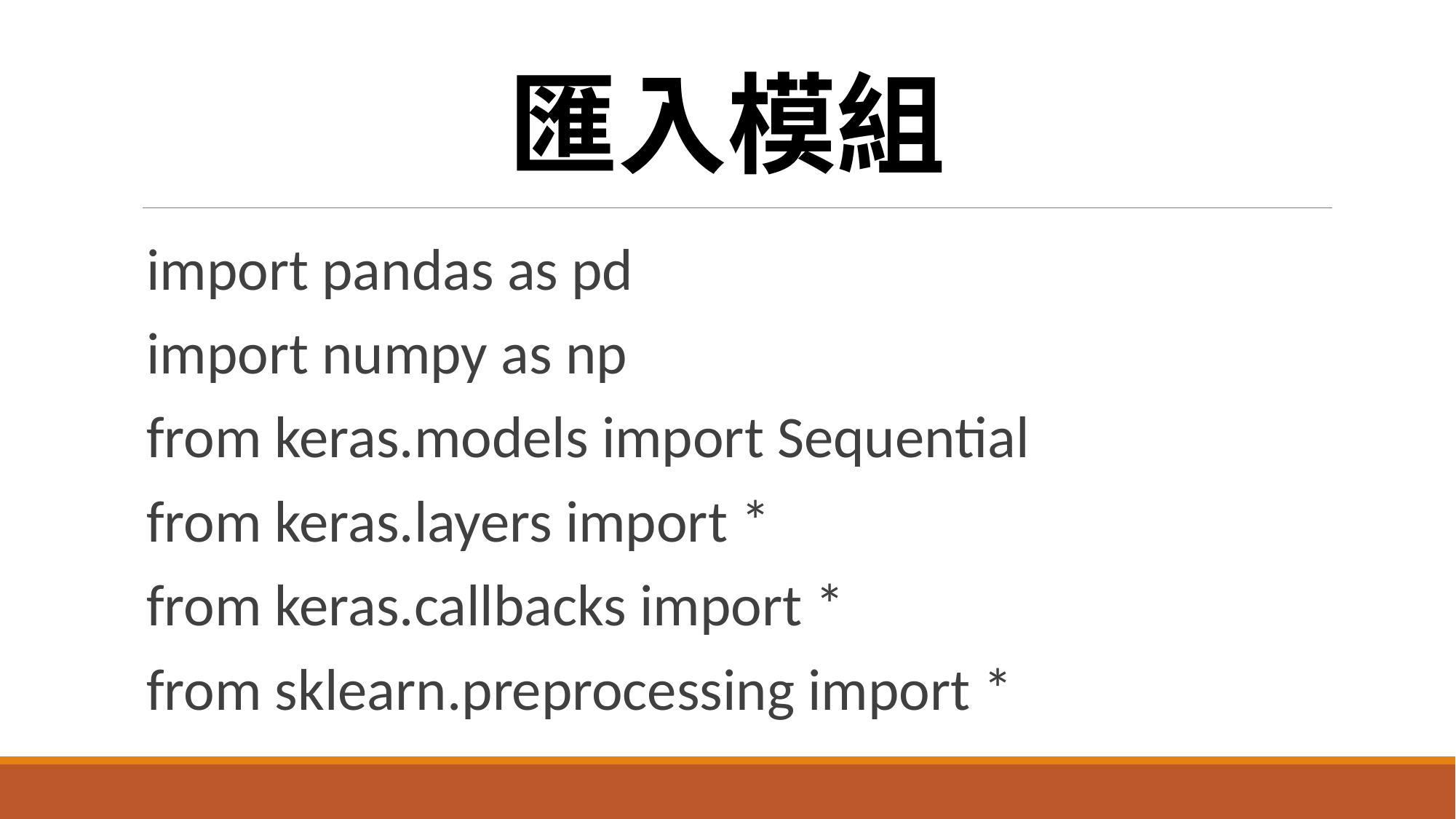

匯入模組
import pandas as pd
import numpy as np
from keras.models import Sequential
from keras.layers import *
from keras.callbacks import *
from sklearn.preprocessing import *